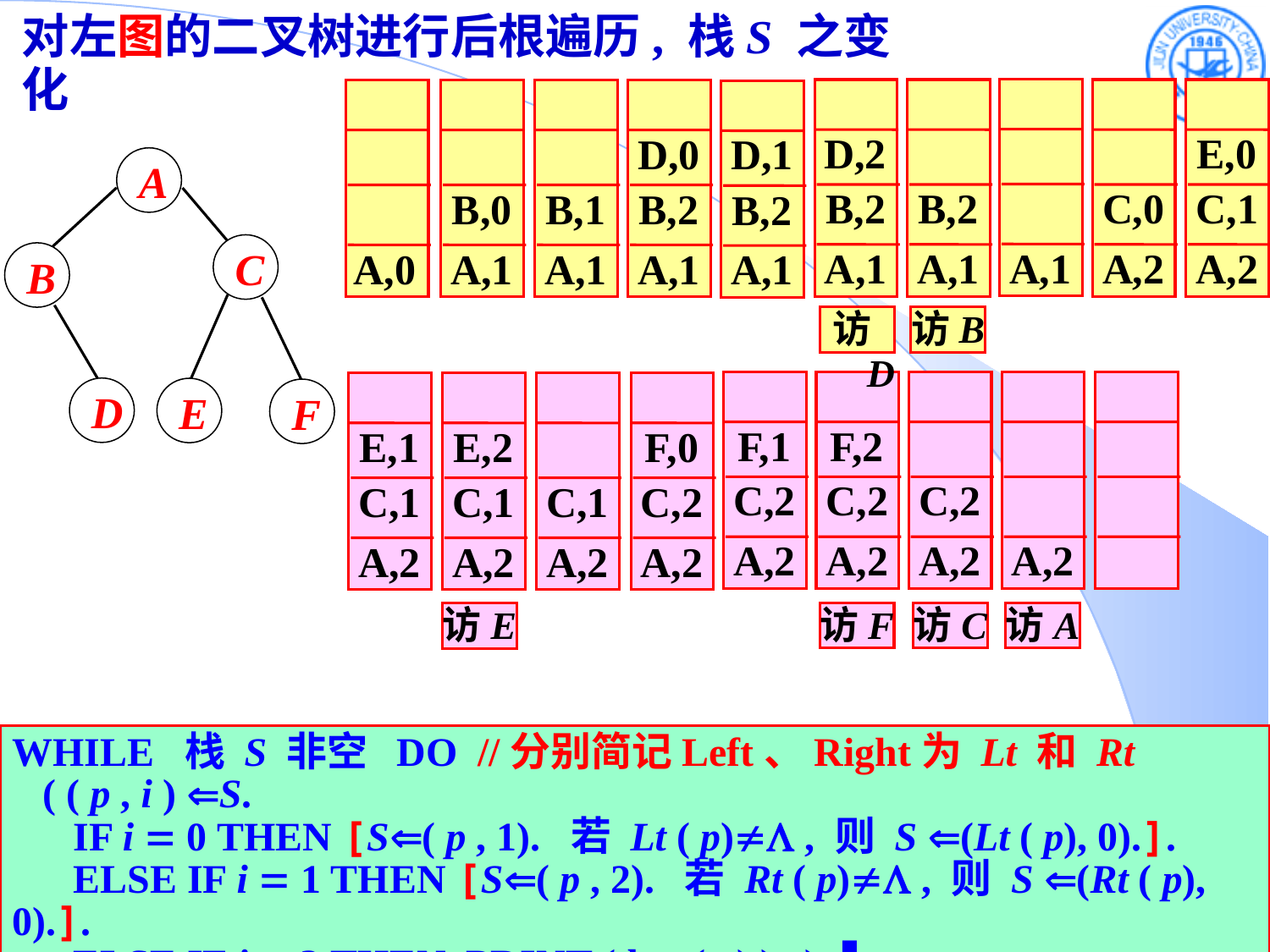

对左图的二叉树进行后根遍历, 栈S 之变化

A,1

B,2
A,1
D,2

B,2
A,1

C,0
A,2

C,1
A,2
E,0

A,0

B,0
A,1

B,1
A,1

B,2
A,1
D,0

B,2
A,1
D,1
访B
访D
A

C
B

D
E
F

C,2
A,2
F,1

C,2
A,2
F,2

C,2
A,2

A,2

C,1
A,2
E,1

C,1
A,2
E,2
访F
访C
访A
访E

C,1
A,2

C,2
A,2
F,0
WHILE  栈 S 非空  DO  //分别简记Left、Right为 Lt 和 Rt
   ( ( p , i ) ⇐S.
      IF i = 0 THEN [S⇐( p , 1).  若 Lt ( p)≠Λ , 则 S ⇐(Lt ( p), 0).].
      ELSE IF i = 1 THEN [S⇐( p , 2).  若 Rt ( p)≠Λ , 则 S ⇐(Rt ( p), 0).].
      ELSE IF i = 2 THEN  PRINT (data( p) ).  ) ▐